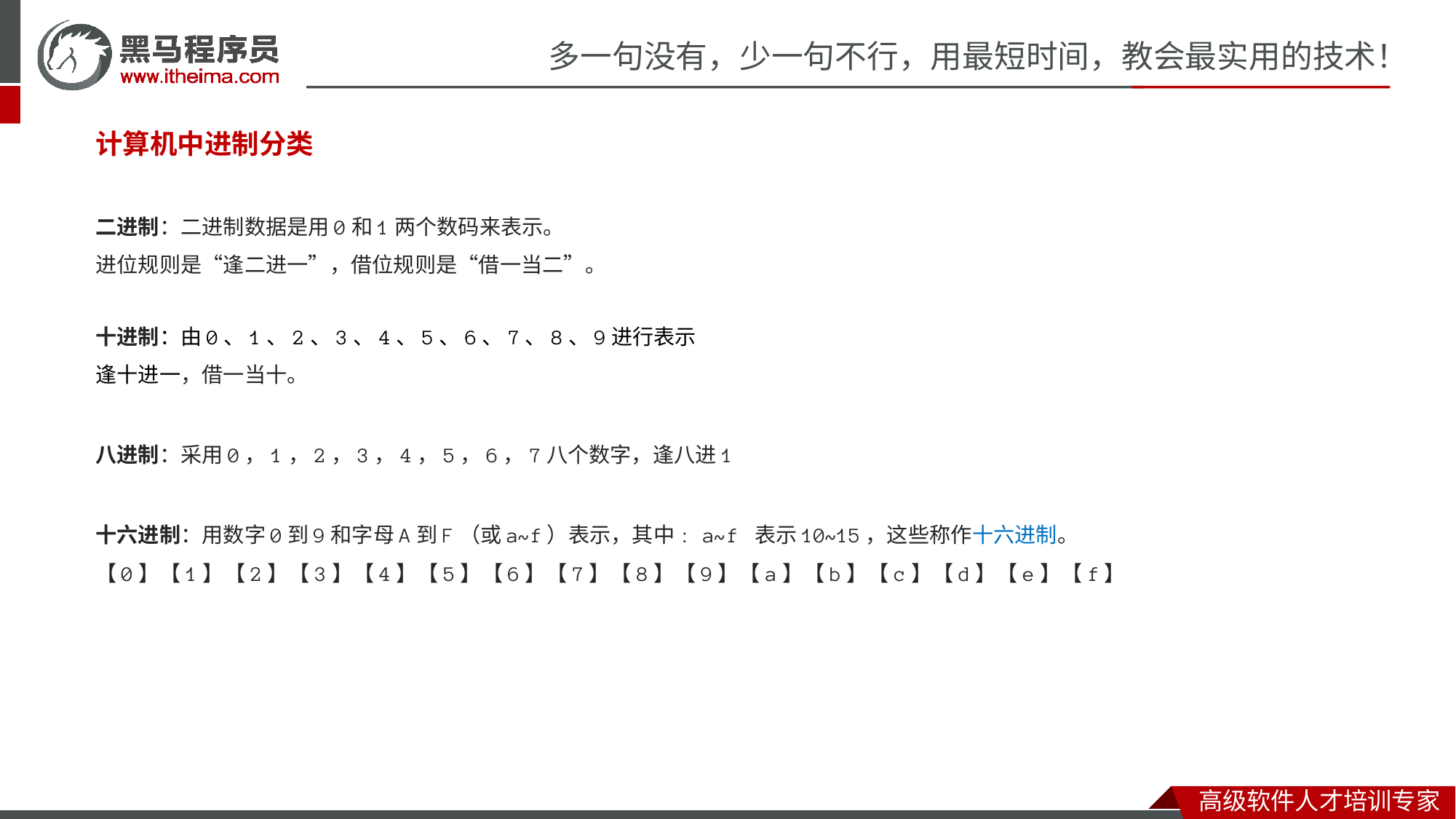

#
计算机中进制分类
二进制：二进制数据是用0和1两个数码来表示。
进位规则是“逢二进一”，借位规则是“借一当二”。
十进制：由0、1、2、3、4、5、6、7、8、9进行表示
逢十进一，借一当十。
八进制：采用0，1，2，3，4，5，6，7八个数字，逢八进1
十六进制：用数字0到9和字母A到F（或a~f）表示，其中: a~f 表示10~15，这些称作十六进制。
【0】【1】【2】【3】【4】【5】【6】【7】【8】【9】【a】【b】【c】【d】【e】【f】